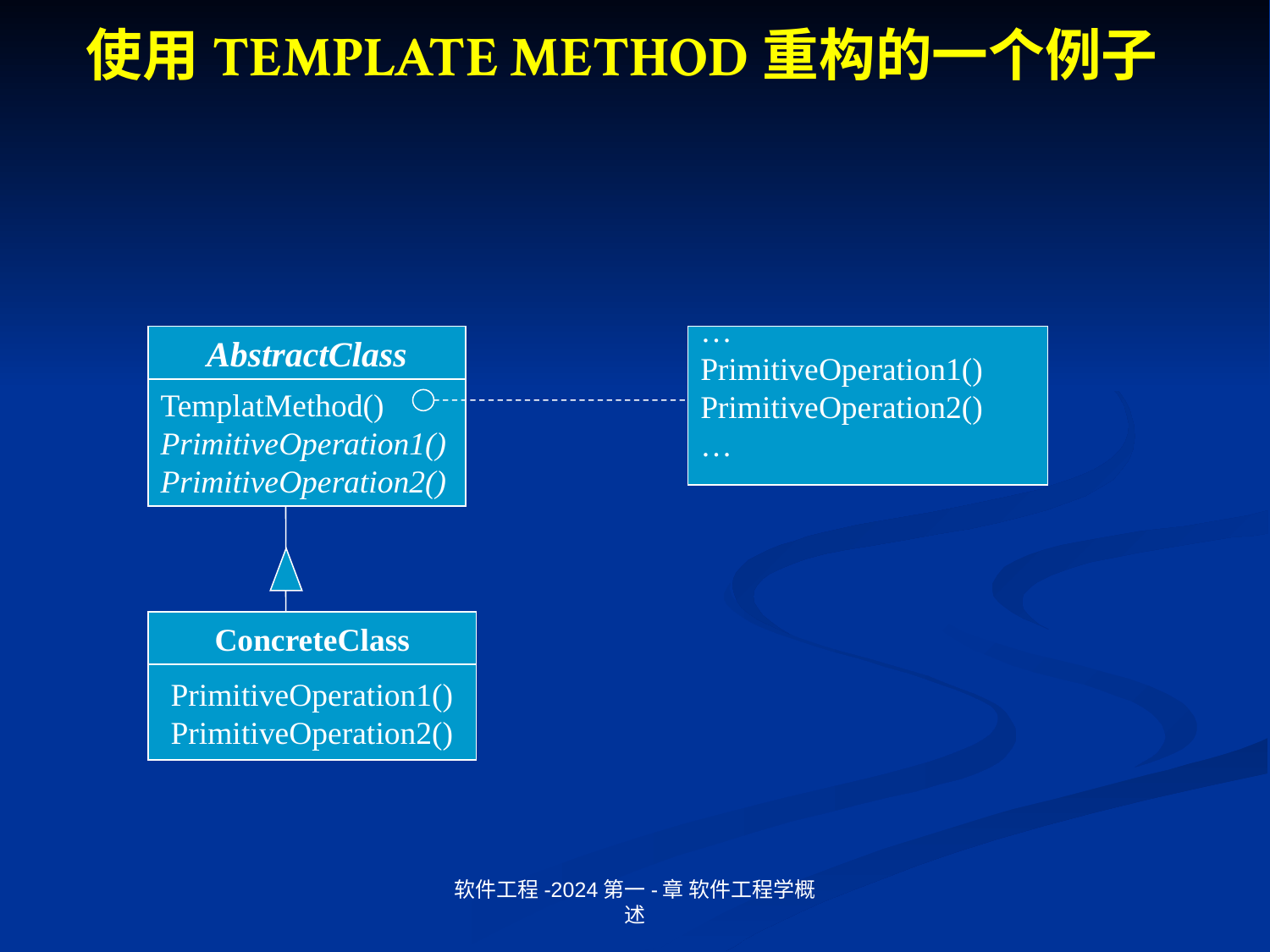

使用TEMPLATE METHOD重构的一个例子
AbstractClass
…
PrimitiveOperation1()
PrimitiveOperation2()
…

TemplatMethod()
PrimitiveOperation1()
PrimitiveOperation2()

ConcreteClass
PrimitiveOperation1()
PrimitiveOperation2()
软件工程-2024第一-章 软件工程学概述
156